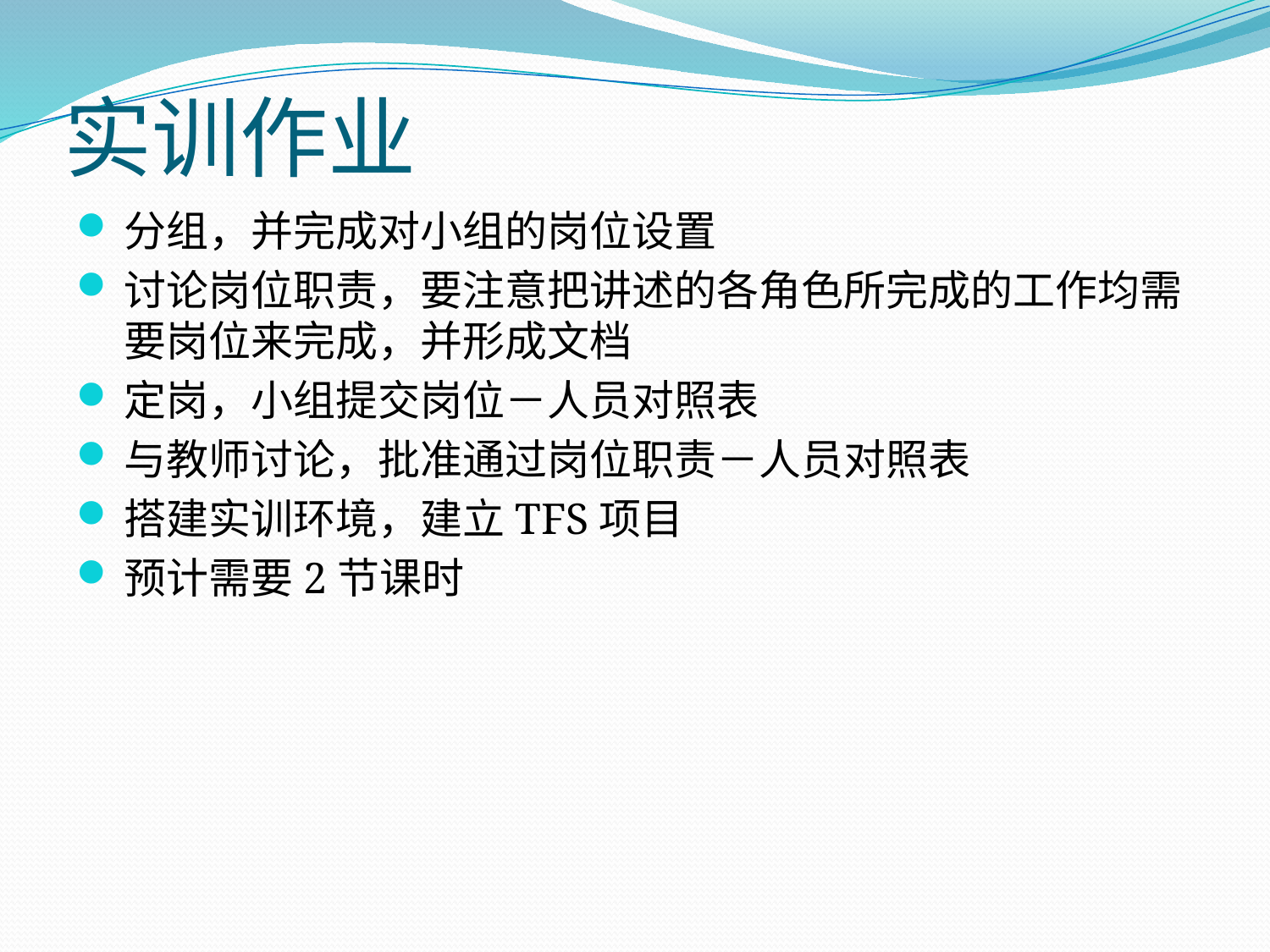

# 实训作业
分组，并完成对小组的岗位设置
讨论岗位职责，要注意把讲述的各角色所完成的工作均需要岗位来完成，并形成文档
定岗，小组提交岗位－人员对照表
与教师讨论，批准通过岗位职责－人员对照表
搭建实训环境，建立TFS项目
预计需要2节课时